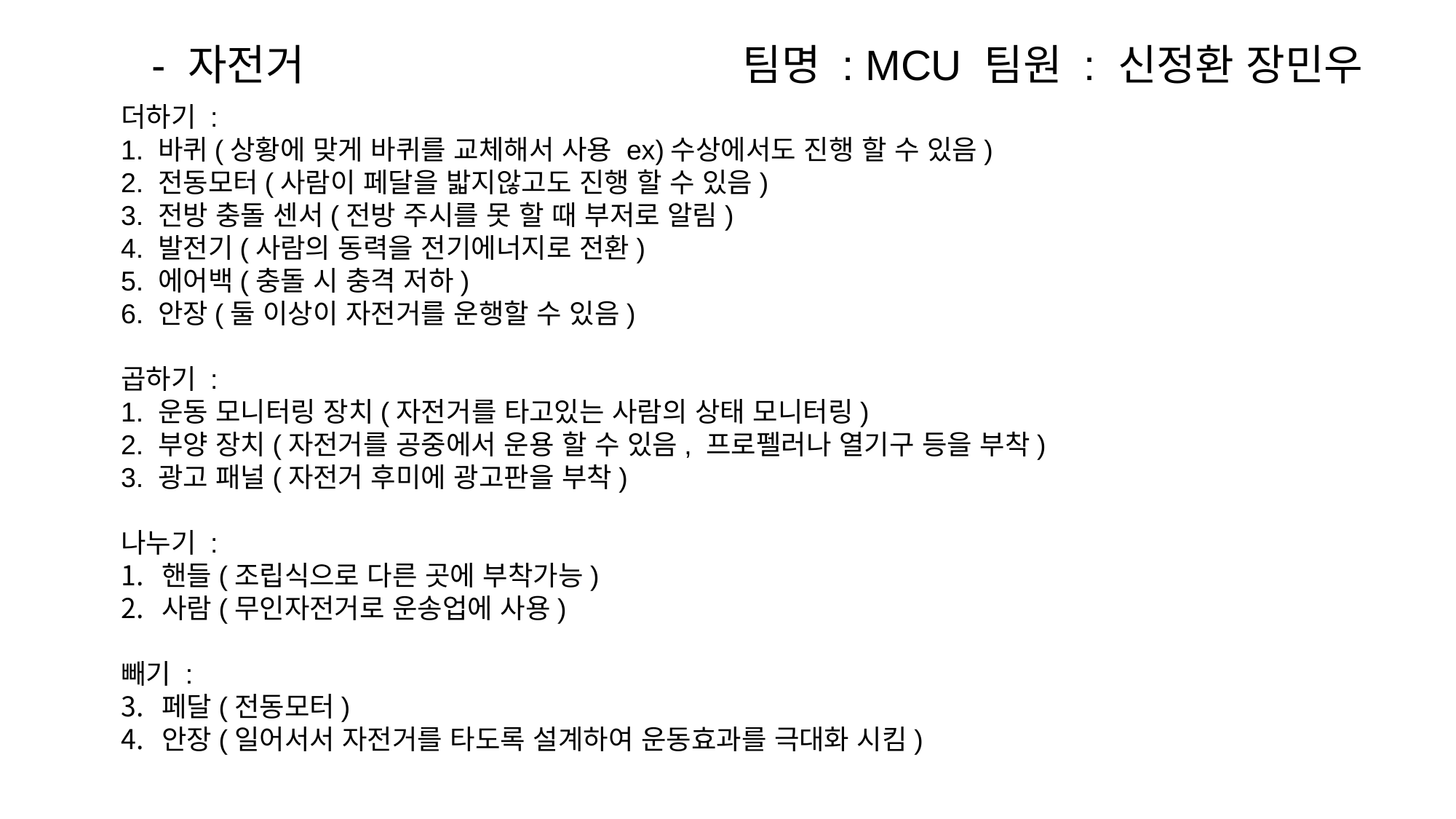

- 자전거                                     팀명 : MCU 팀원 : 신정환 장민우
더하기 :
1. 바퀴(상황에 맞게 바퀴를 교체해서 사용 ex)수상에서도 진행 할 수 있음)
2. 전동모터(사람이 페달을 밟지않고도 진행 할 수 있음)
3. 전방 충돌 센서(전방 주시를 못 할 때 부저로 알림)
4. 발전기(사람의 동력을 전기에너지로 전환)
5. 에어백(충돌 시 충격 저하)
6. 안장(둘 이상이 자전거를 운행할 수 있음)

곱하기 :
1. 운동 모니터링 장치(자전거를 타고있는 사람의 상태 모니터링)
2. 부양 장치(자전거를 공중에서 운용 할 수 있음, 프로펠러나 열기구 등을 부착)
3. 광고 패널(자전거 후미에 광고판을 부착)

나누기 :
핸들(조립식으로 다른 곳에 부착가능)
사람(무인자전거로 운송업에 사용)

빼기 :
페달(전동모터)
안장(일어서서 자전거를 타도록 설계하여 운동효과를 극대화 시킴)